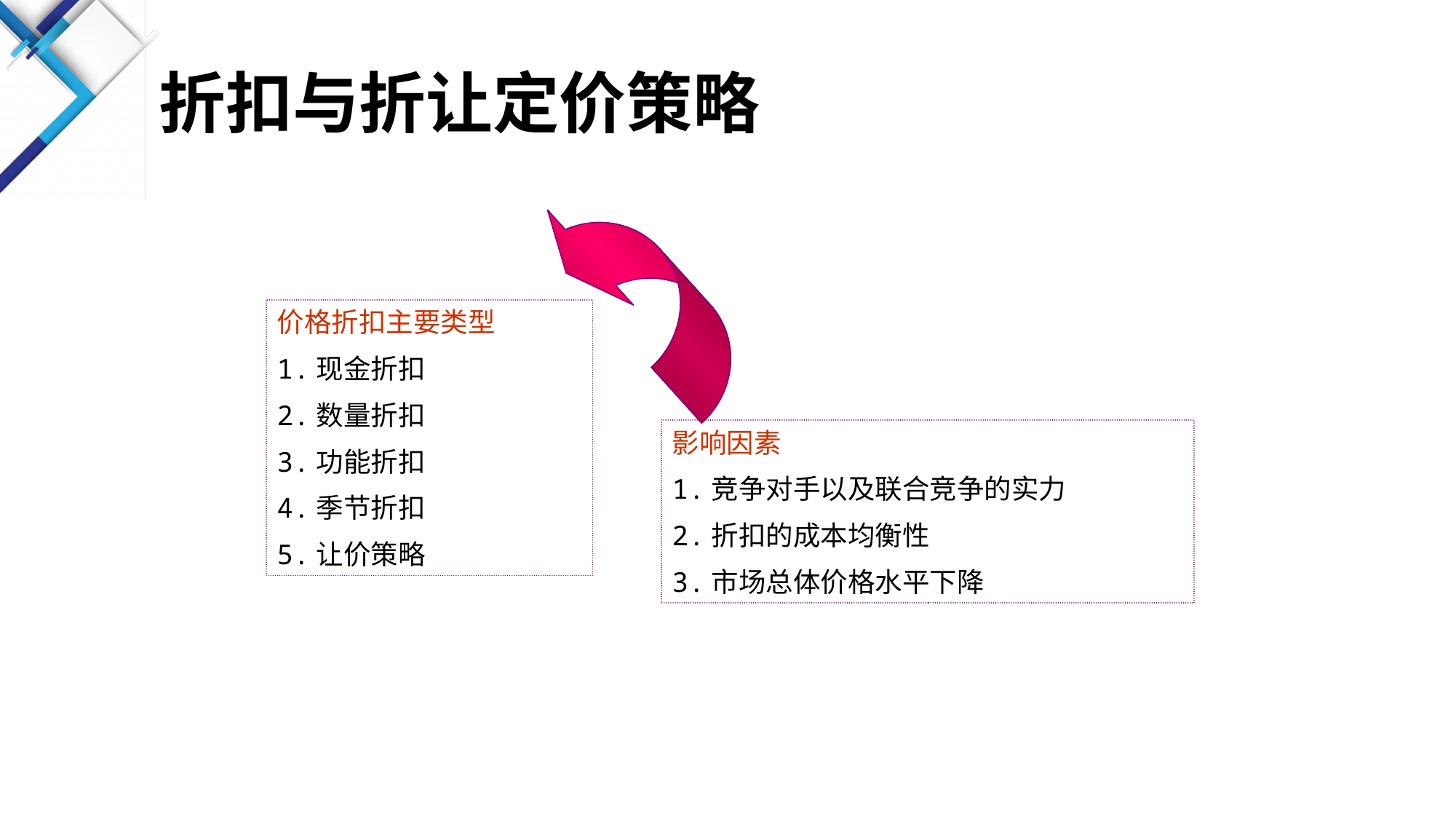

# 折扣与折让定价策略

价格折扣主要类型
1.现金折扣
2.数量折扣
3.功能折扣
4.季节折扣
5.让价策略
影响因素
1.竞争对手以及联合竞争的实力
2.折扣的成本均衡性
3.市场总体价格水平下降